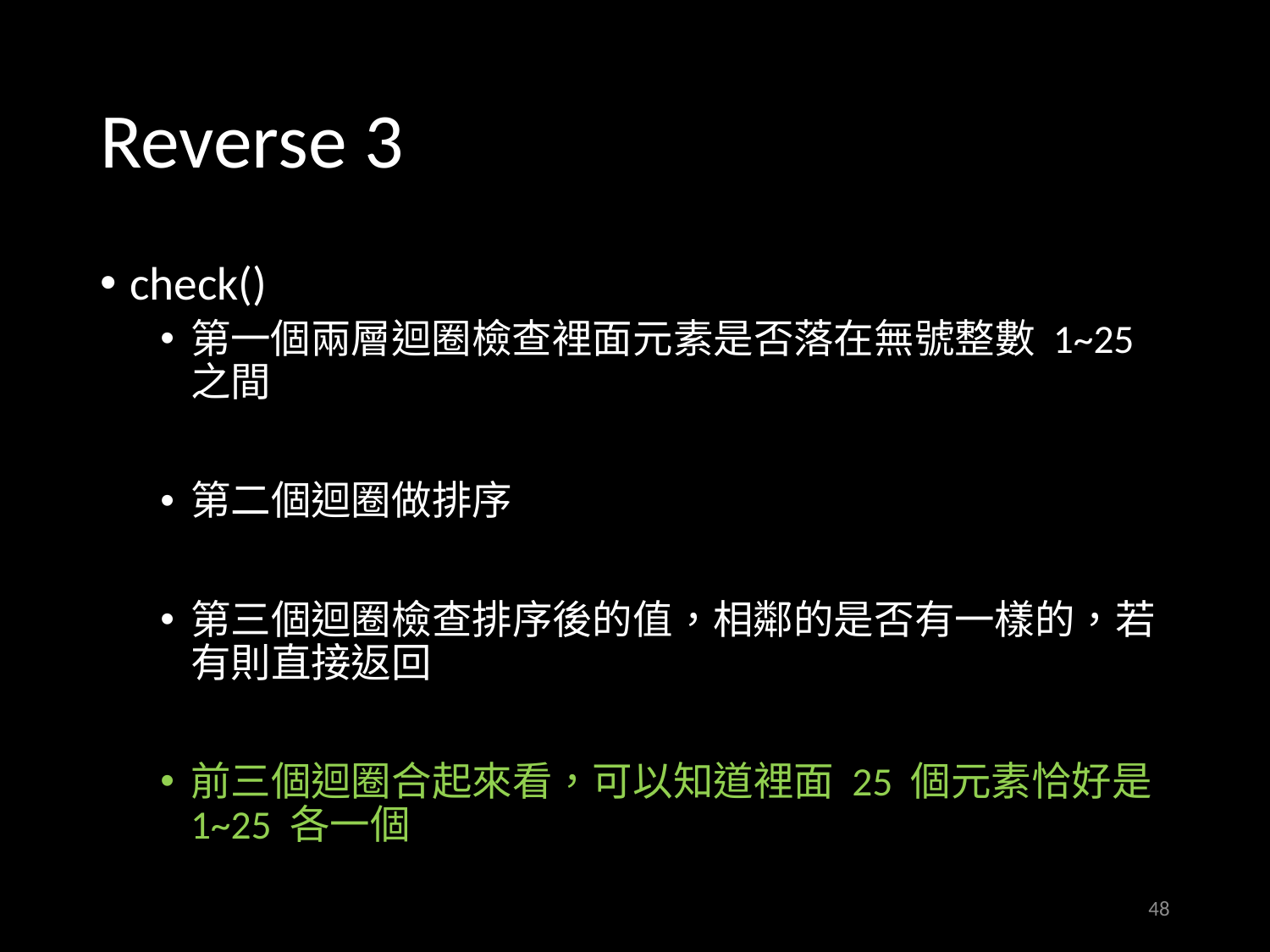

# Reverse 3
check()
第一個兩層迴圈檢查裡面元素是否落在無號整數 1~25 之間

第二個迴圈做排序

第三個迴圈檢查排序後的值，相鄰的是否有一樣的，若有則直接返回

前三個迴圈合起來看，可以知道裡面 25 個元素恰好是 1~25 各一個

48